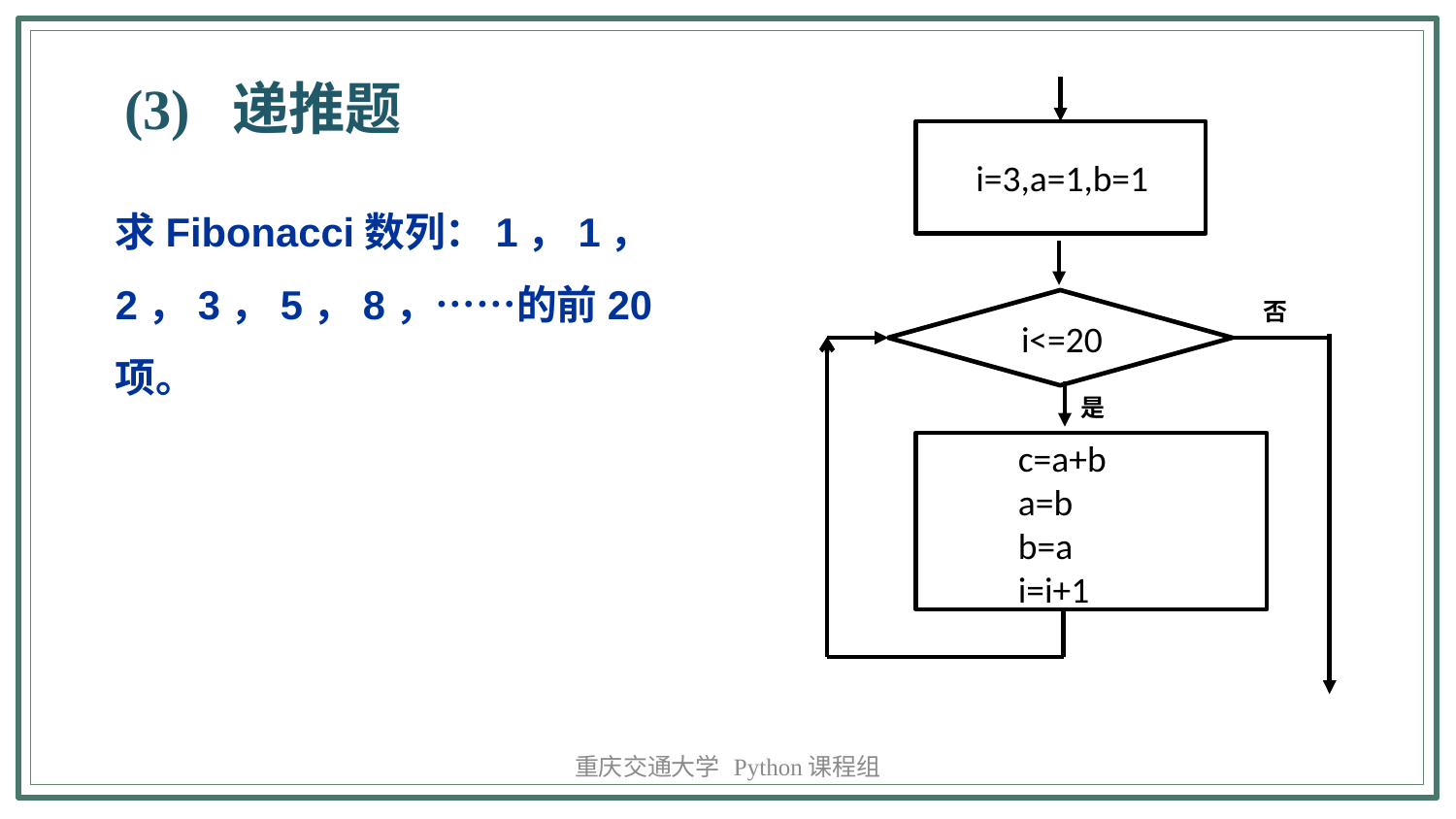

(3)  递推题

否
是

i=3,a=1,b=1
i<=20
c=a+b
a=b
b=a
i=i+1
求Fibonacci数列：1，1，2，3，5，8，……的前20项。
重庆交通大学 Python课程组